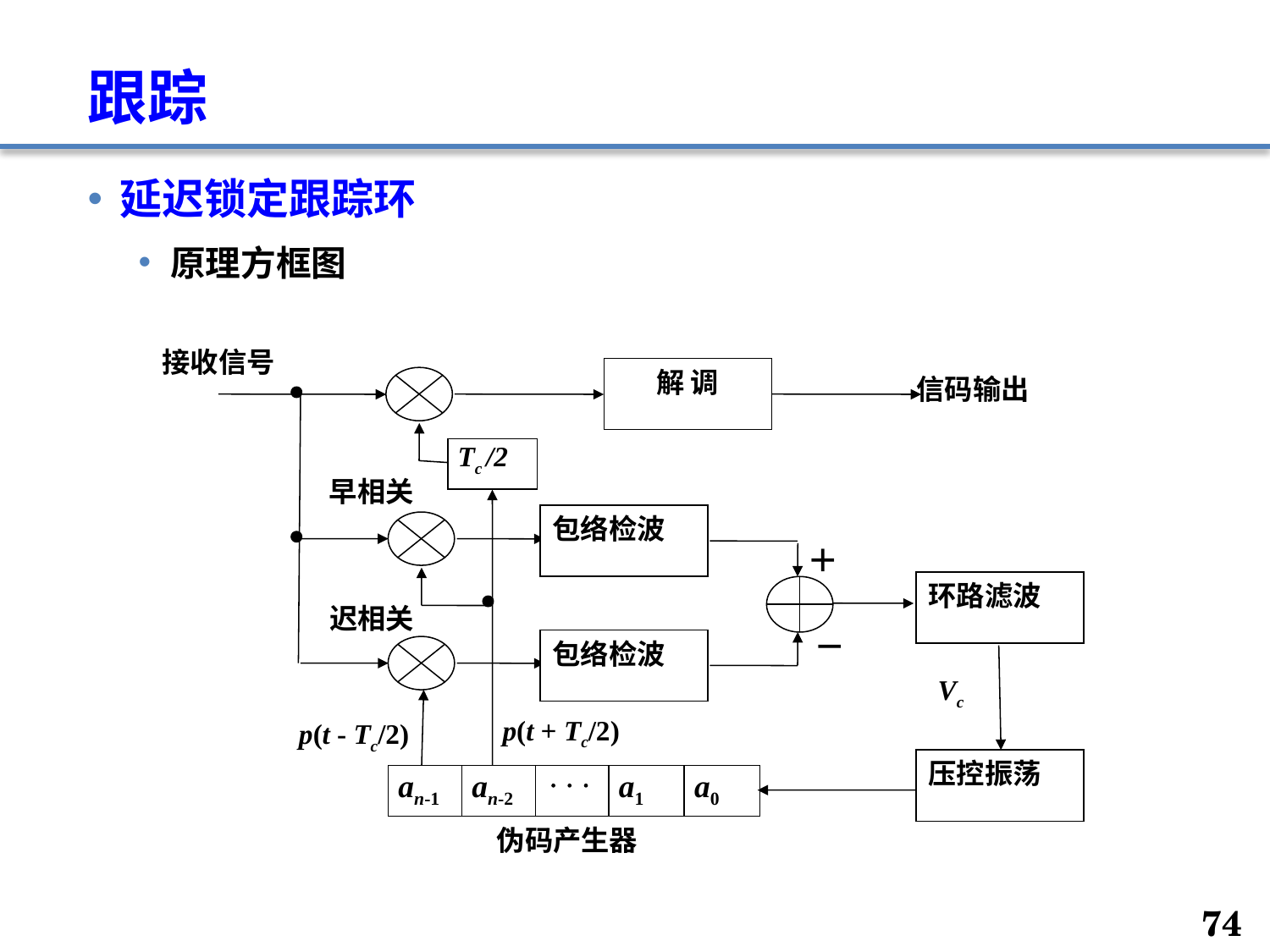

# 跟踪
延迟锁定跟踪环
原理方框图

接收信号
解 调
信码输出

•

Tc /2

早相关

包络检波

•
＋

环路滤波

•
迟相关

－
包络检波

Vc

p(t + Tc/2)
p(t - Tc/2)
压控振荡

an-1
an-2
⋅⋅⋅
a1
a0
伪码产生器
74